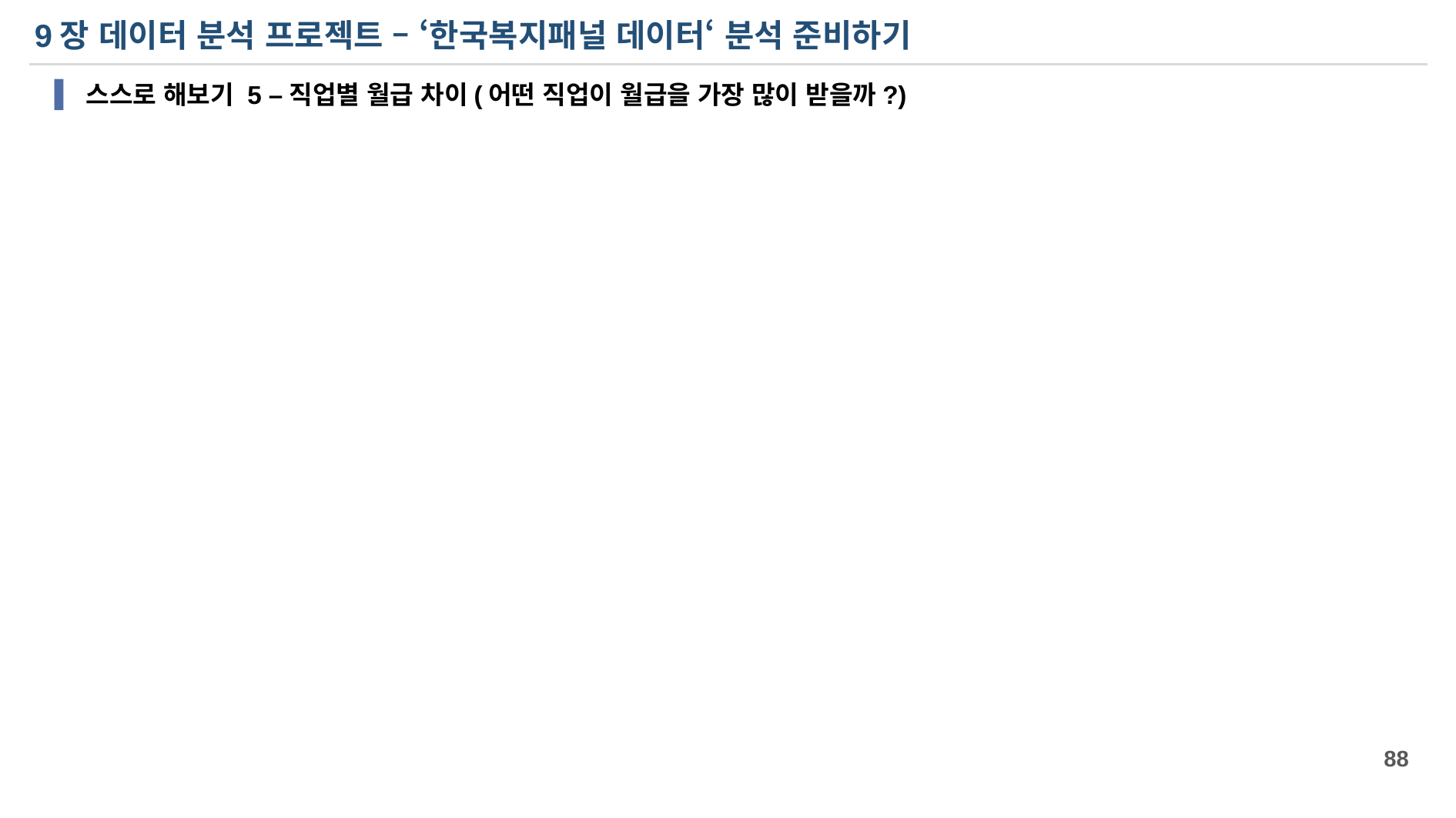

# 9장 데이터 분석 프로젝트 – ‘한국복지패널 데이터‘ 분석 준비하기
스스로 해보기 5 –직업별 월급 차이(어떤 직업이 월급을 가장 많이 받을까?)
88